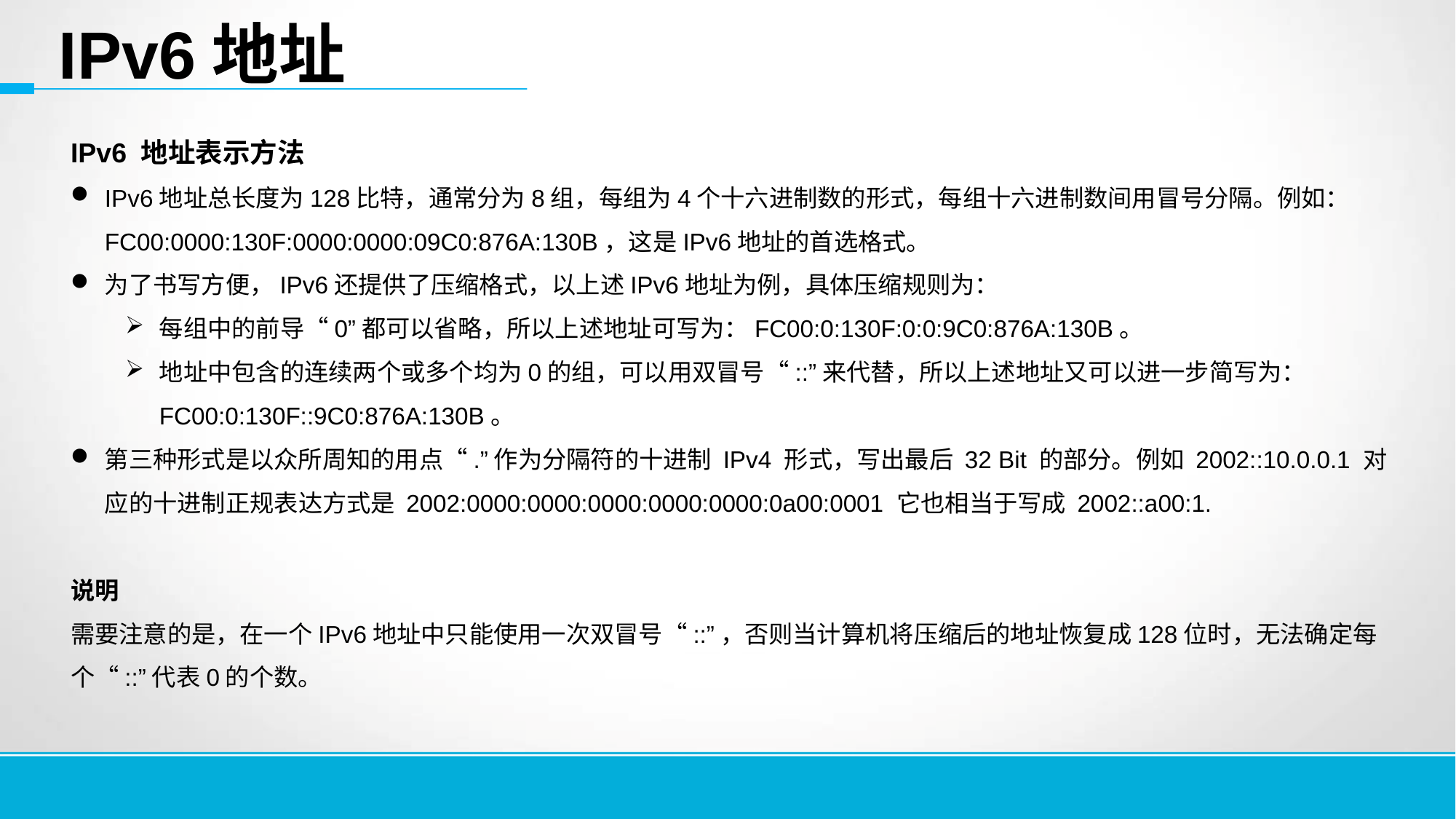

IPv6地址
IPv6 地址表示方法
IPv6地址总长度为128比特，通常分为8组，每组为4个十六进制数的形式，每组十六进制数间用冒号分隔。例如：FC00:0000:130F:0000:0000:09C0:876A:130B，这是IPv6地址的首选格式。
为了书写方便，IPv6还提供了压缩格式，以上述IPv6地址为例，具体压缩规则为：
每组中的前导“0”都可以省略，所以上述地址可写为：FC00:0:130F:0:0:9C0:876A:130B。
地址中包含的连续两个或多个均为0的组，可以用双冒号“::”来代替，所以上述地址又可以进一步简写为：FC00:0:130F::9C0:876A:130B。
第三种形式是以众所周知的用点“.”作为分隔符的十进制 IPv4 形式，写出最后 32 Bit 的部分。例如 2002::10.0.0.1 对应的十进制正规表达方式是 2002:0000:0000:0000:0000:0000:0a00:0001 它也相当于写成 2002::a00:1.

说明
需要注意的是，在一个IPv6地址中只能使用一次双冒号“::”，否则当计算机将压缩后的地址恢复成128位时，无法确定每个“::”代表0的个数。